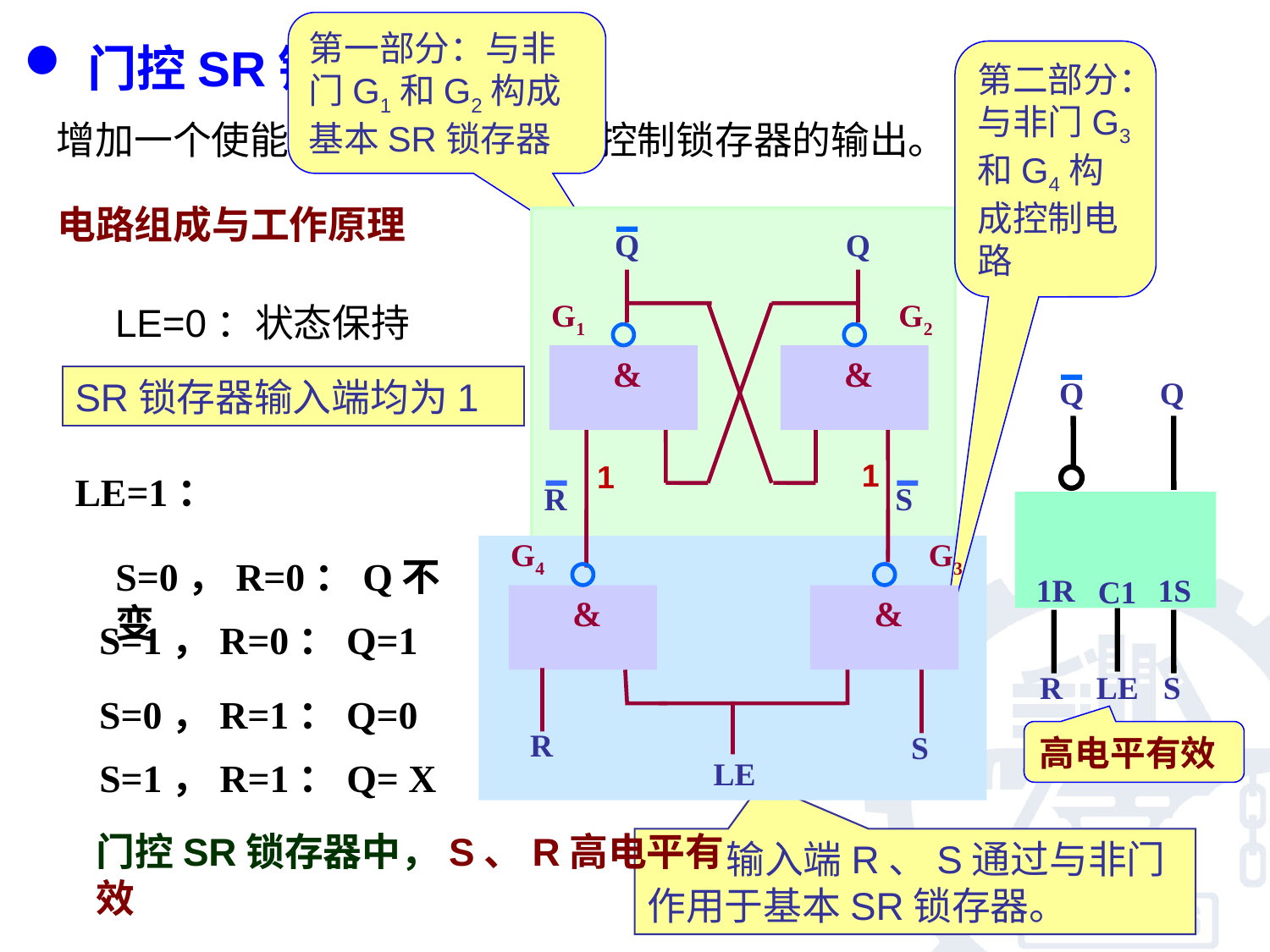

第一部分：与非门G1和G2构成基本SR锁存器

门控SR锁存器
第二部分：与非门G3和G4构成控制电路

增加一个使能信号（控制端），控制锁存器的输出。
电路组成与工作原理
Q
Q

G1

&

&

R

G2
S
LE=0：状态保持
Q
Q

1R
1S
C1

R
LE
S
SR锁存器输入端均为1
1
1
LE=1：

G4
G3

&

&

R
S
LE
S=0，R=0：Q不变
  S=1，R=0：Q=1
  S=0，R=1：Q=0
高电平有效
  S=1，R=1：Q= X
门控SR锁存器中，S、R高电平有效
        输入端R、S通过与非门作用于基本SR锁存器。